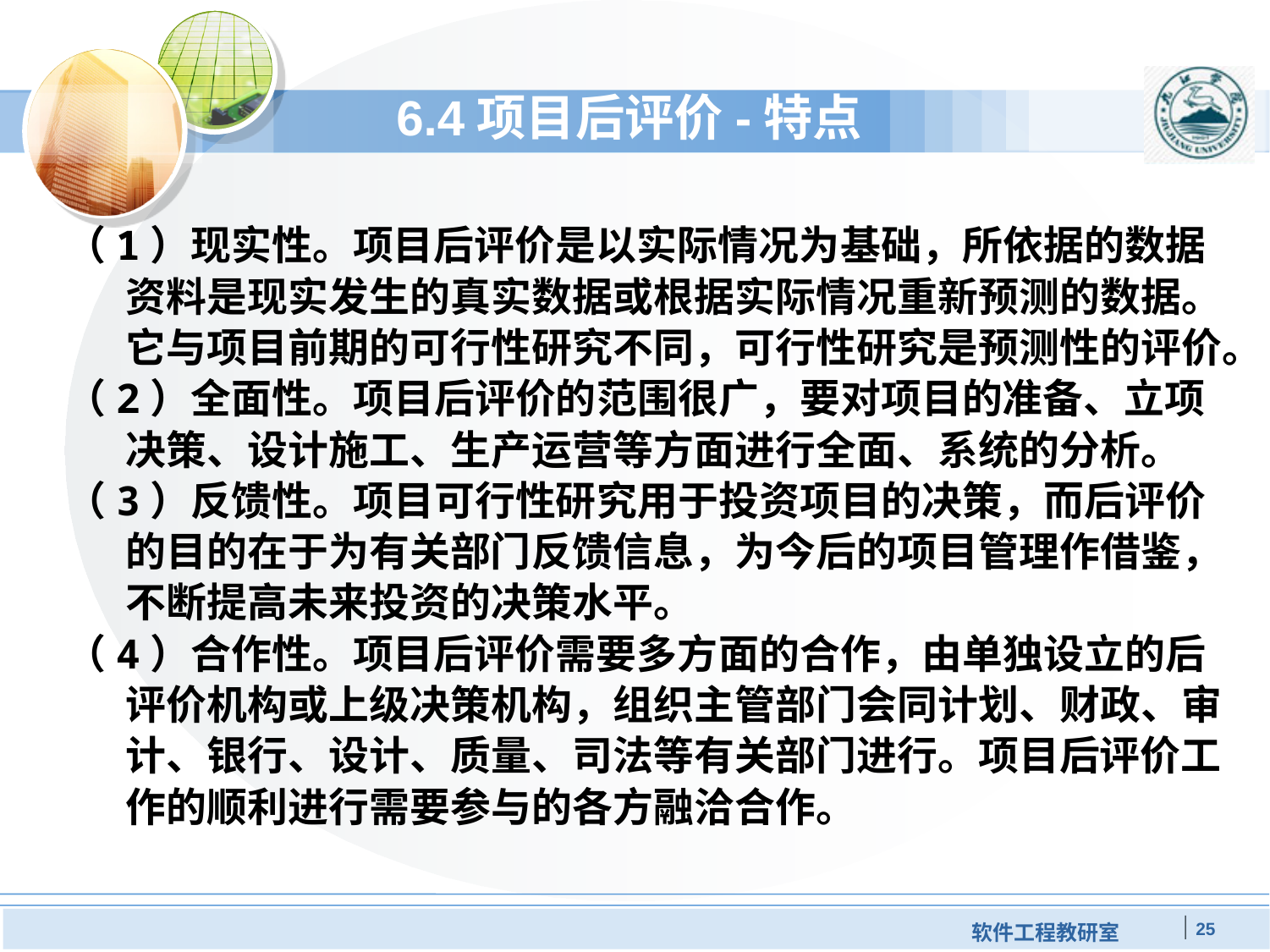

# 6.4项目后评价-特点
（1）现实性。项目后评价是以实际情况为基础，所依据的数据资料是现实发生的真实数据或根据实际情况重新预测的数据。它与项目前期的可行性研究不同，可行性研究是预测性的评价。
（2）全面性。项目后评价的范围很广，要对项目的准备、立项决策、设计施工、生产运营等方面进行全面、系统的分析。
（3）反馈性。项目可行性研究用于投资项目的决策，而后评价的目的在于为有关部门反馈信息，为今后的项目管理作借鉴，不断提高未来投资的决策水平。
（4）合作性。项目后评价需要多方面的合作，由单独设立的后评价机构或上级决策机构，组织主管部门会同计划、财政、审计、银行、设计、质量、司法等有关部门进行。项目后评价工作的顺利进行需要参与的各方融洽合作。